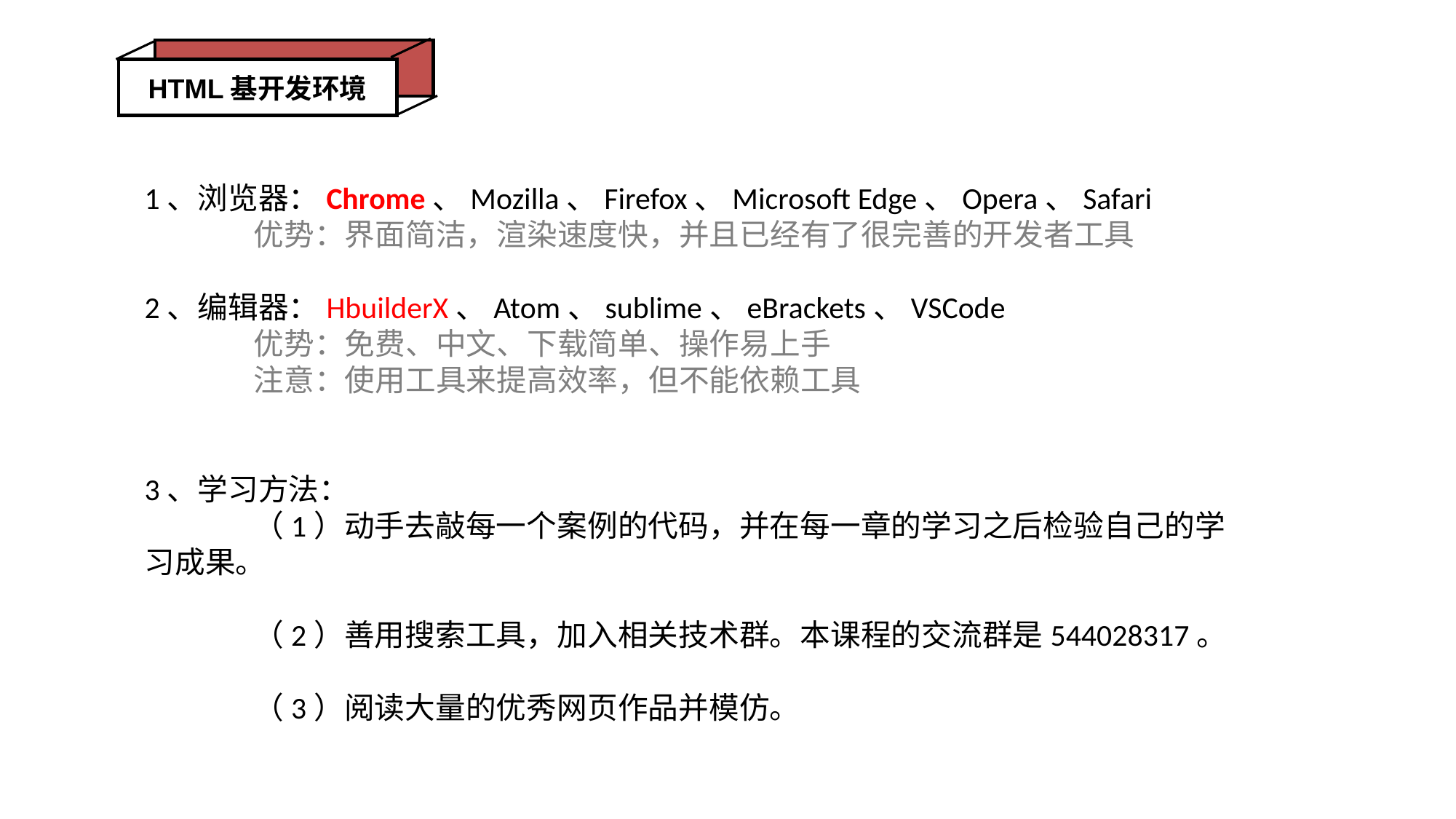

HTML基开发环境
1、浏览器：Chrome、Mozilla、Firefox、Microsoft Edge、Opera、Safari
	优势：界面简洁，渲染速度快，并且已经有了很完善的开发者工具

2、编辑器：HbuilderX、Atom、sublime、eBrackets、VSCode
      	优势：免费、中文、下载简单、操作易上手
	注意：使用工具来提高效率，但不能依赖工具

3、学习方法：
	（1）动手去敲每一个案例的代码，并在每一章的学习之后检验自己的学习成果。

	（2）善用搜索工具，加入相关技术群。本课程的交流群是544028317。

	（3）阅读大量的优秀网页作品并模仿。